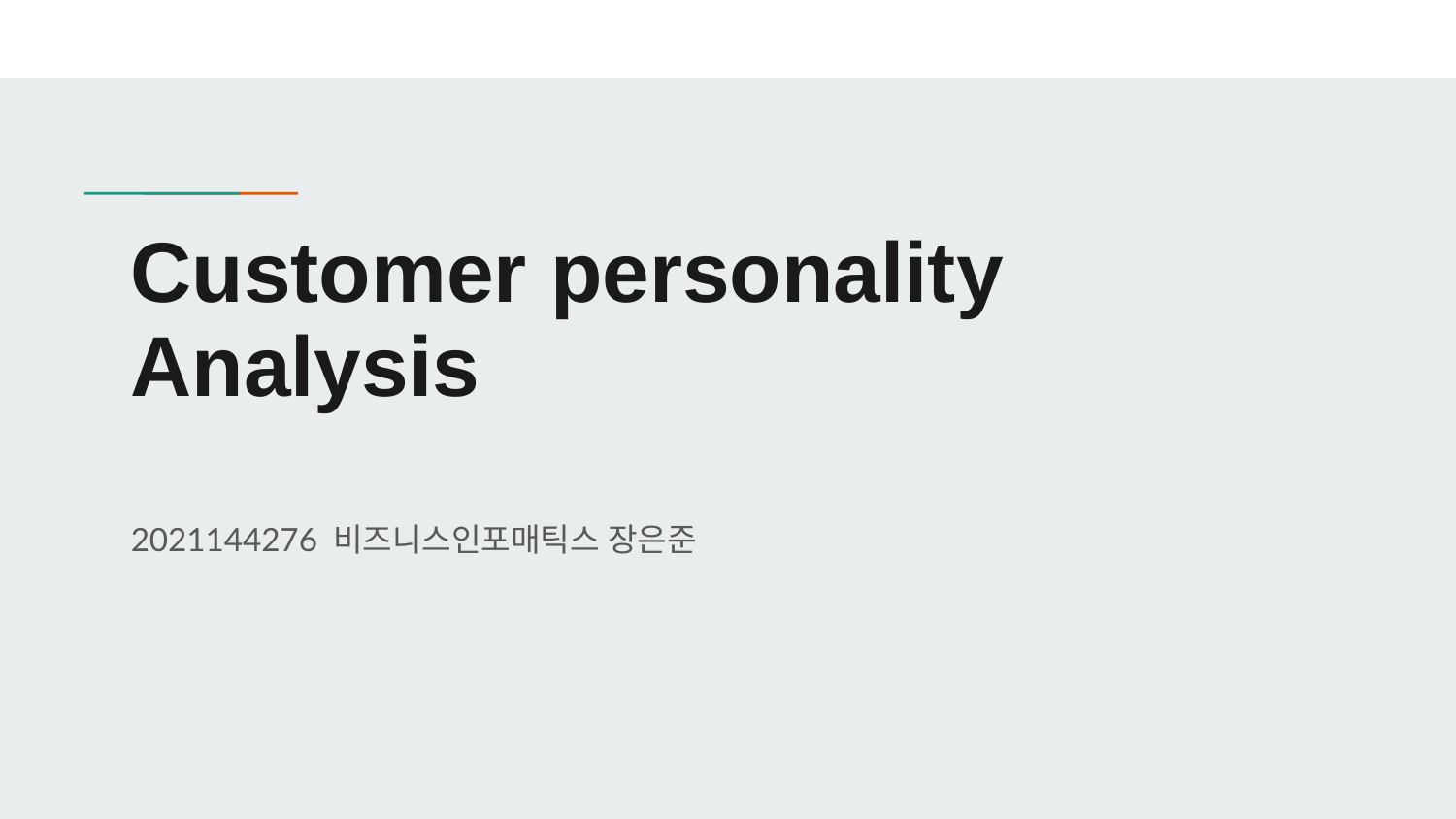

# Customer personality Analysis
2021144276 비즈니스인포매틱스 장은준